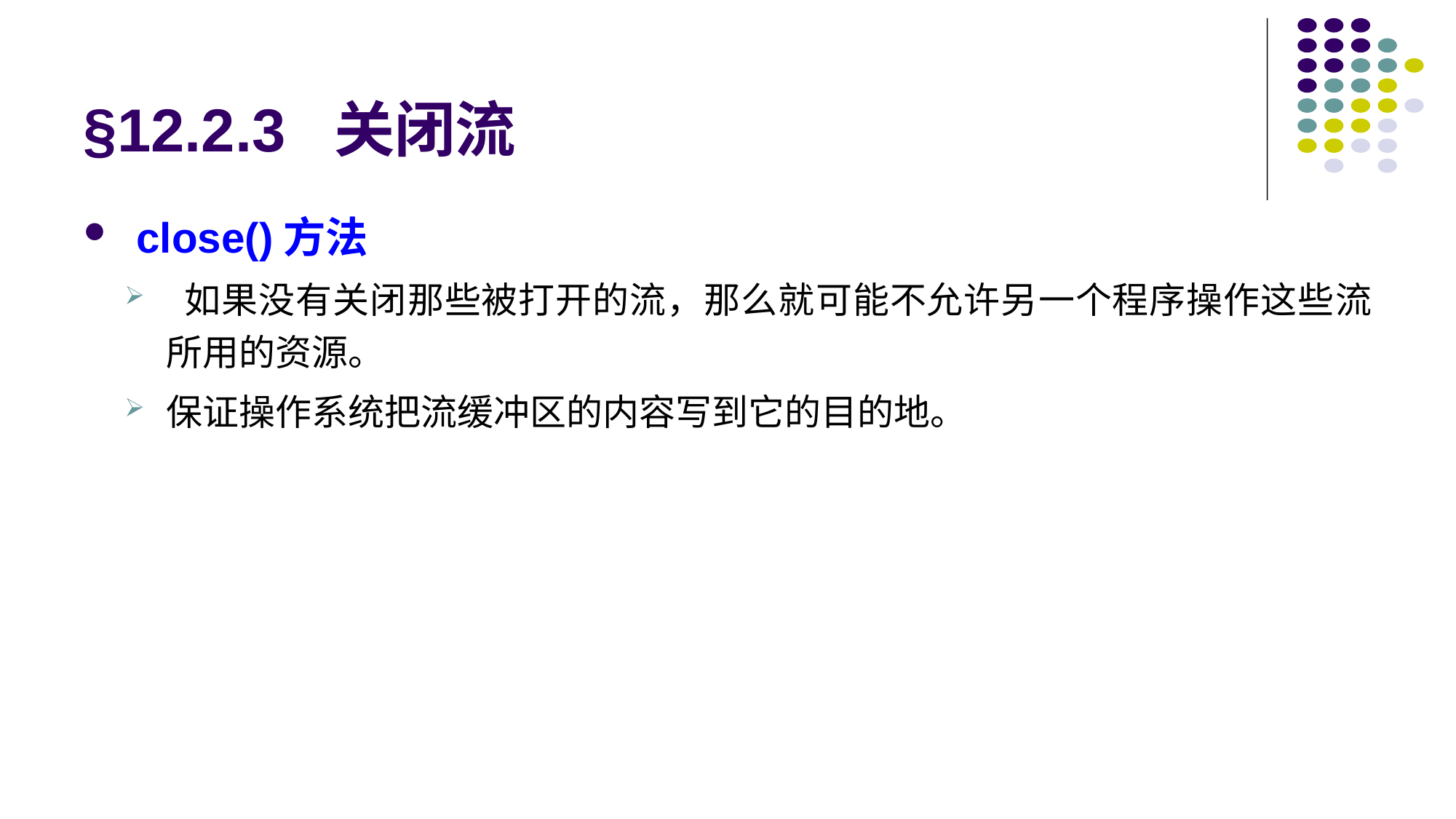

# §12.2.3  关闭流
 close()方法
 如果没有关闭那些被打开的流，那么就可能不允许另一个程序操作这些流所用的资源。
保证操作系统把流缓冲区的内容写到它的目的地。
59